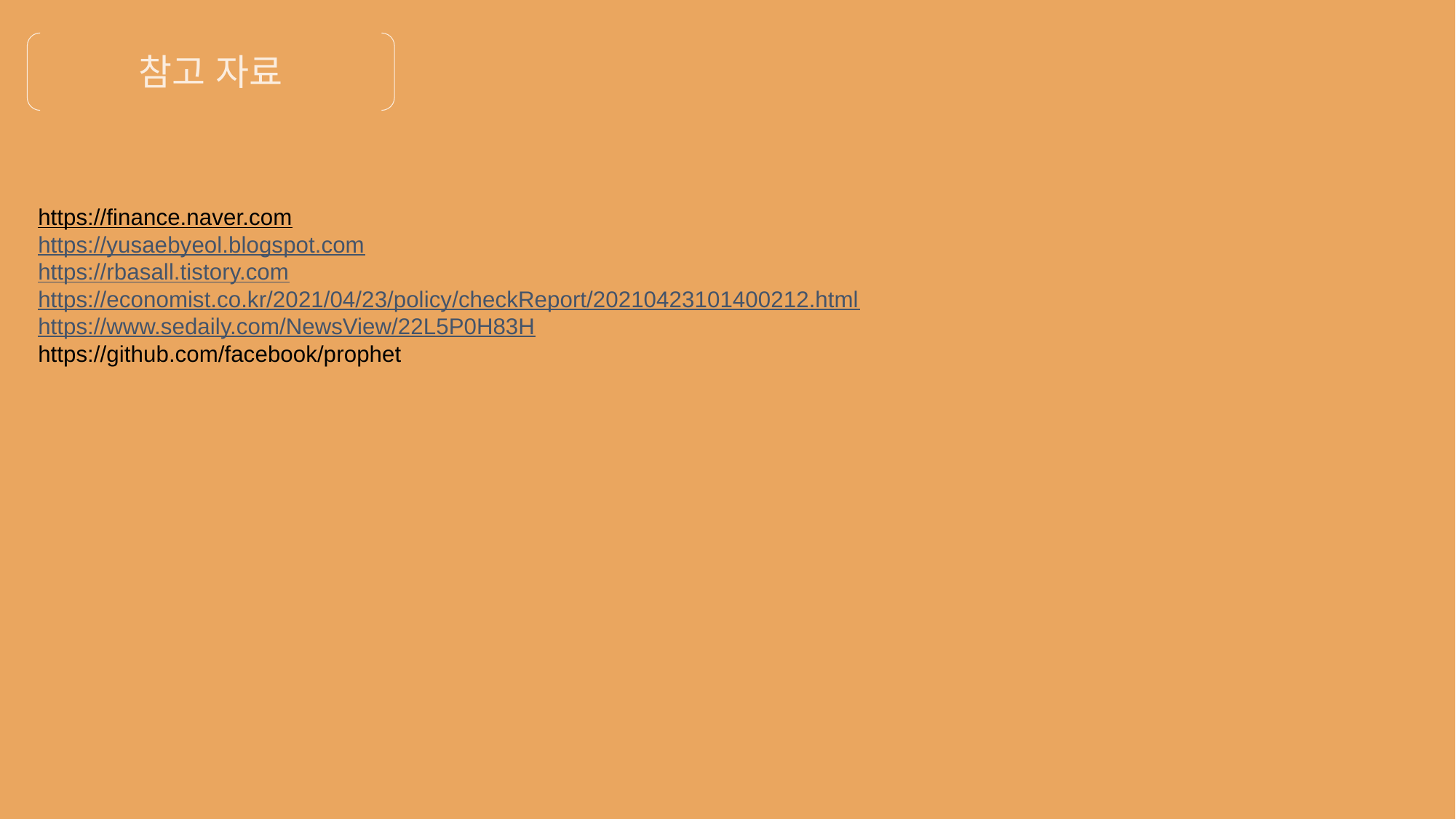

참고 자료
https://finance.naver.com
https://yusaebyeol.blogspot.com
https://rbasall.tistory.com
https://economist.co.kr/2021/04/23/policy/checkReport/20210423101400212.html
https://www.sedaily.com/NewsView/22L5P0H83H
https://github.com/facebook/prophet